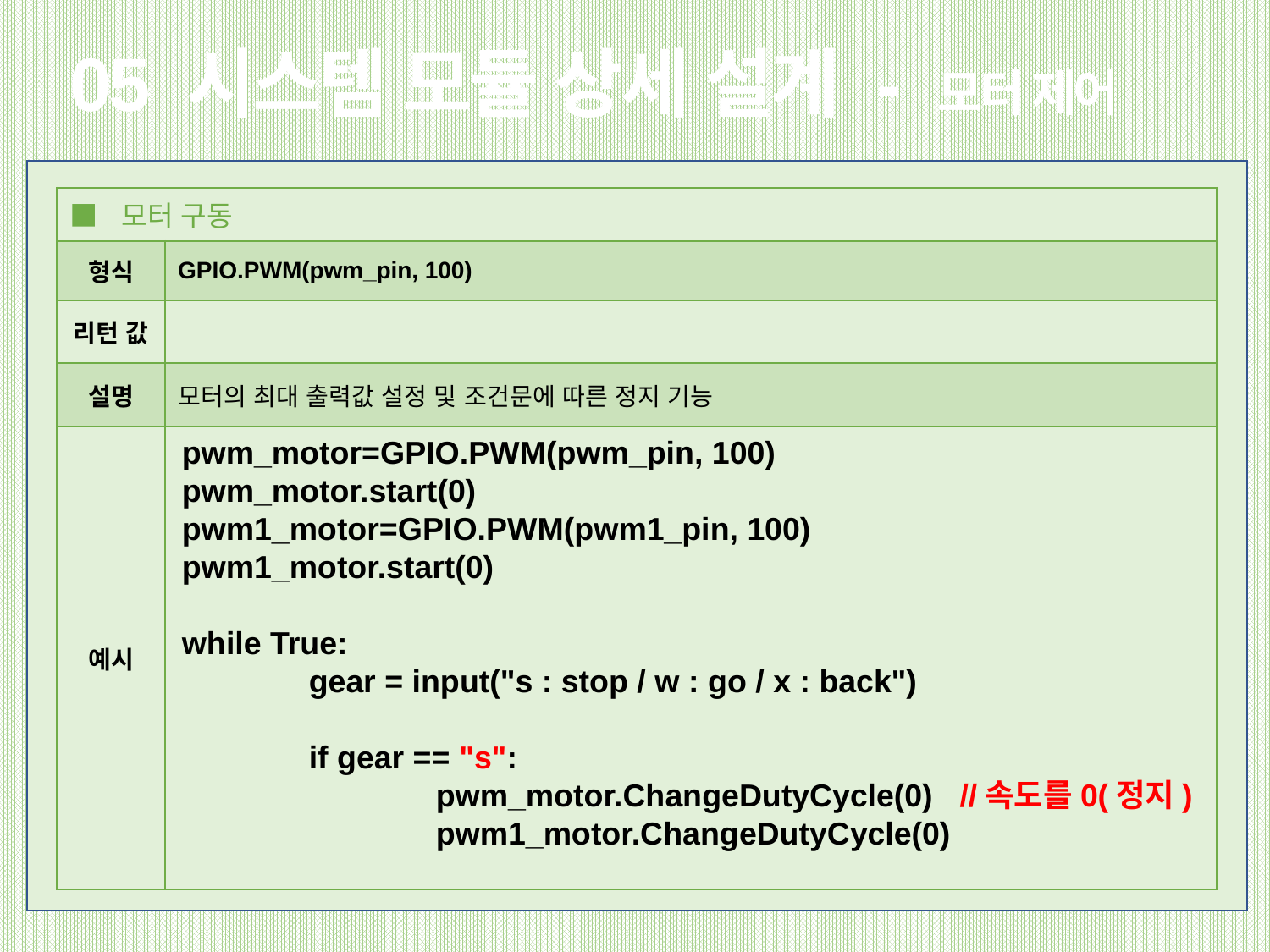

# 05 시스템 모듈 상세 설계 - 모터 제어

| ■ 모터 구동 |  |
| --- | --- |
| 형식 | GPIO.PWM(pwm\_pin, 100) |
| 리턴 값 |  |
| 설명 | 모터의 최대 출력값 설정 및 조건문에 따른 정지 기능 |
| 예시 |  |
pwm_motor=GPIO.PWM(pwm_pin, 100)
pwm_motor.start(0)
pwm1_motor=GPIO.PWM(pwm1_pin, 100)
pwm1_motor.start(0)

while True:
	gear = input("s : stop / w : go / x : back")

	if gear == "s":
		pwm_motor.ChangeDutyCycle(0)   //속도를0(정지)
		pwm1_motor.ChangeDutyCycle(0)